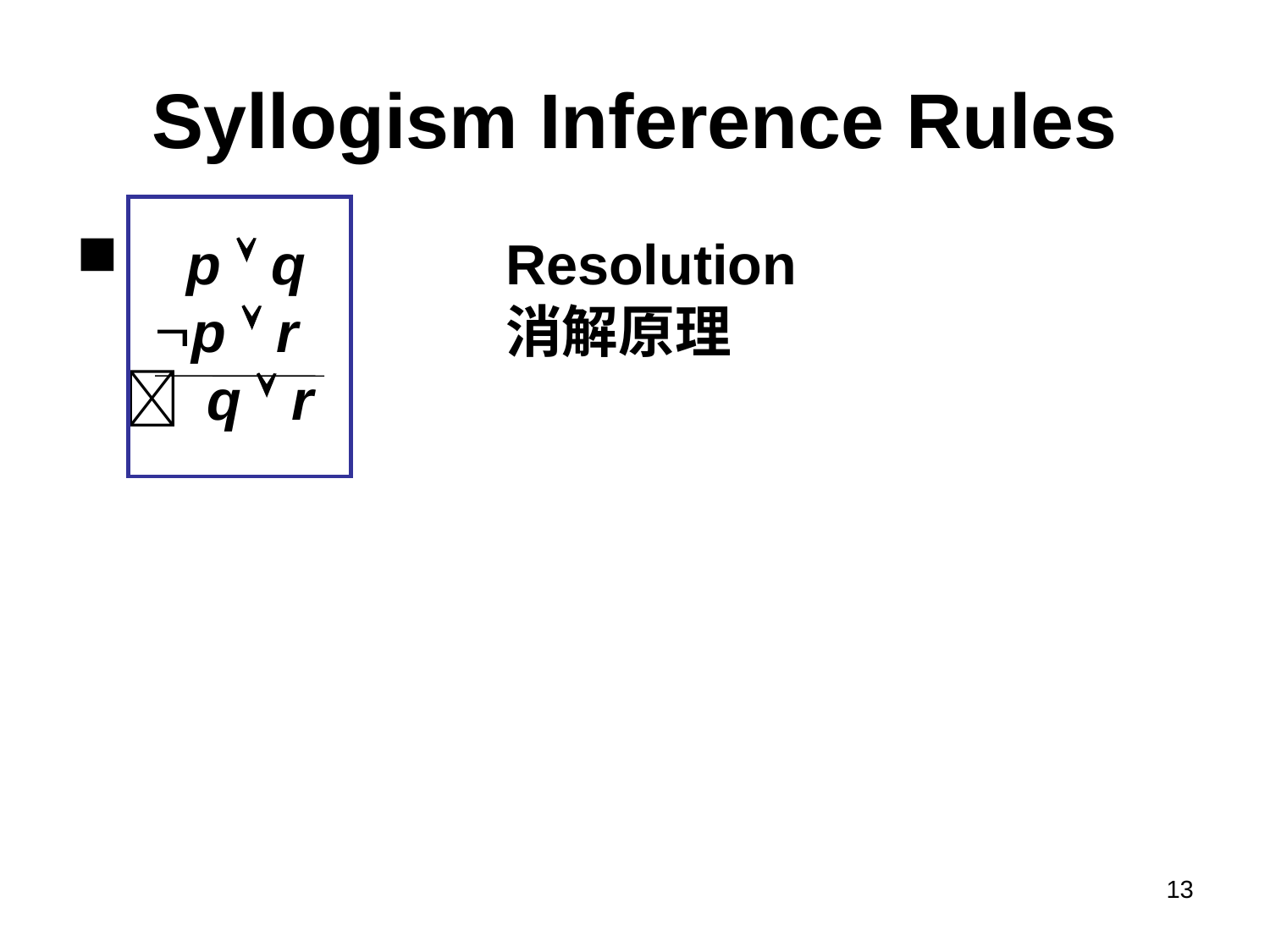

# Syllogism Inference Rules

    p ∨ q	Resolution
  ¬p ∨ r 	消解原理
∴ q ∨ r

13